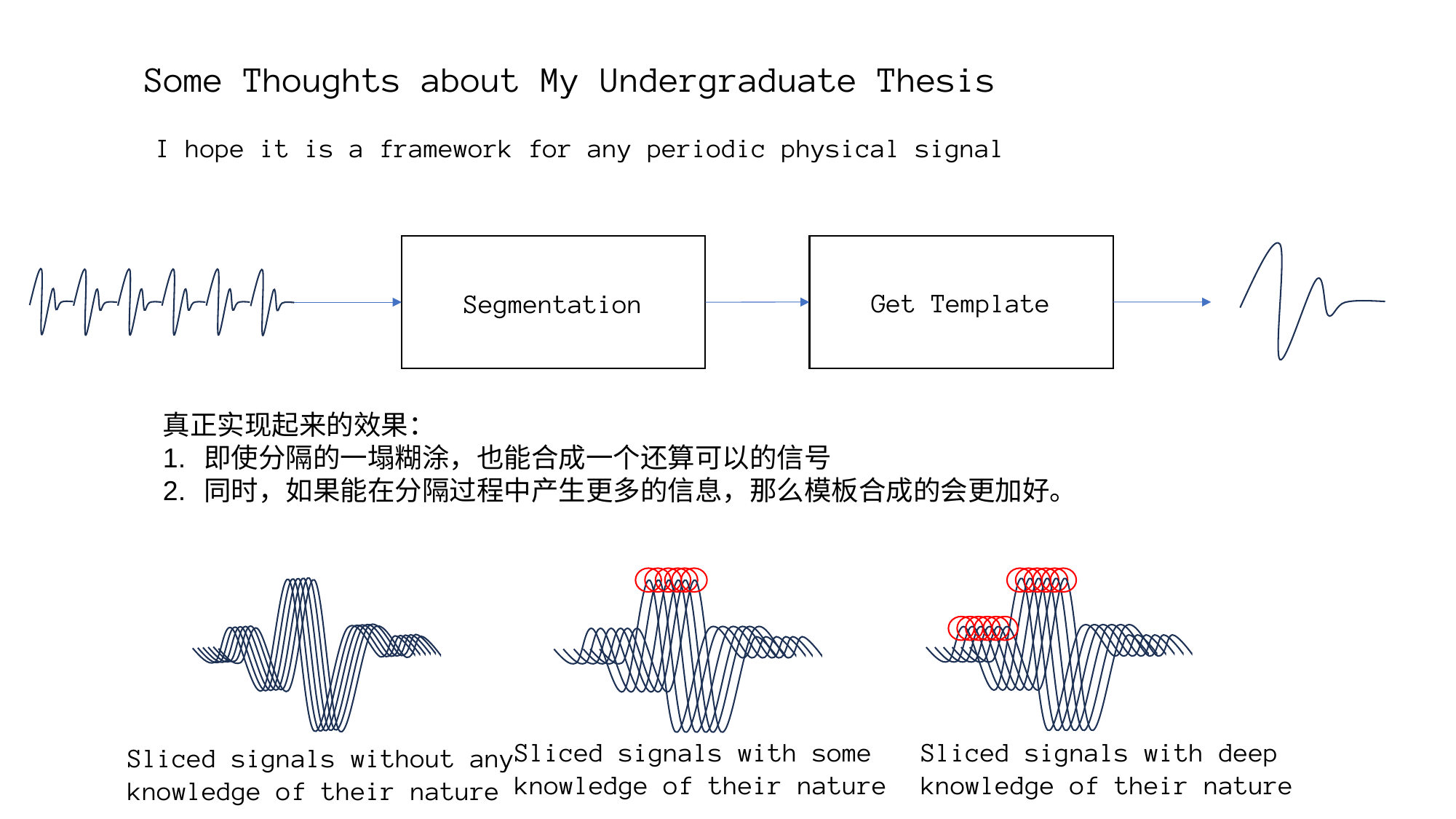

Some Thoughts about My Undergraduate Thesis
I hope it is a framework for any periodic physical signal
Get Template
Segmentation

真正实现起来的效果：
即使分隔的一塌糊涂，也能合成一个还算可以的信号
同时，如果能在分隔过程中产生更多的信息，那么模板合成的会更加好。

Sliced signals with deep knowledge of their nature
Sliced signals with some knowledge of their nature
Sliced signals without any knowledge of their nature